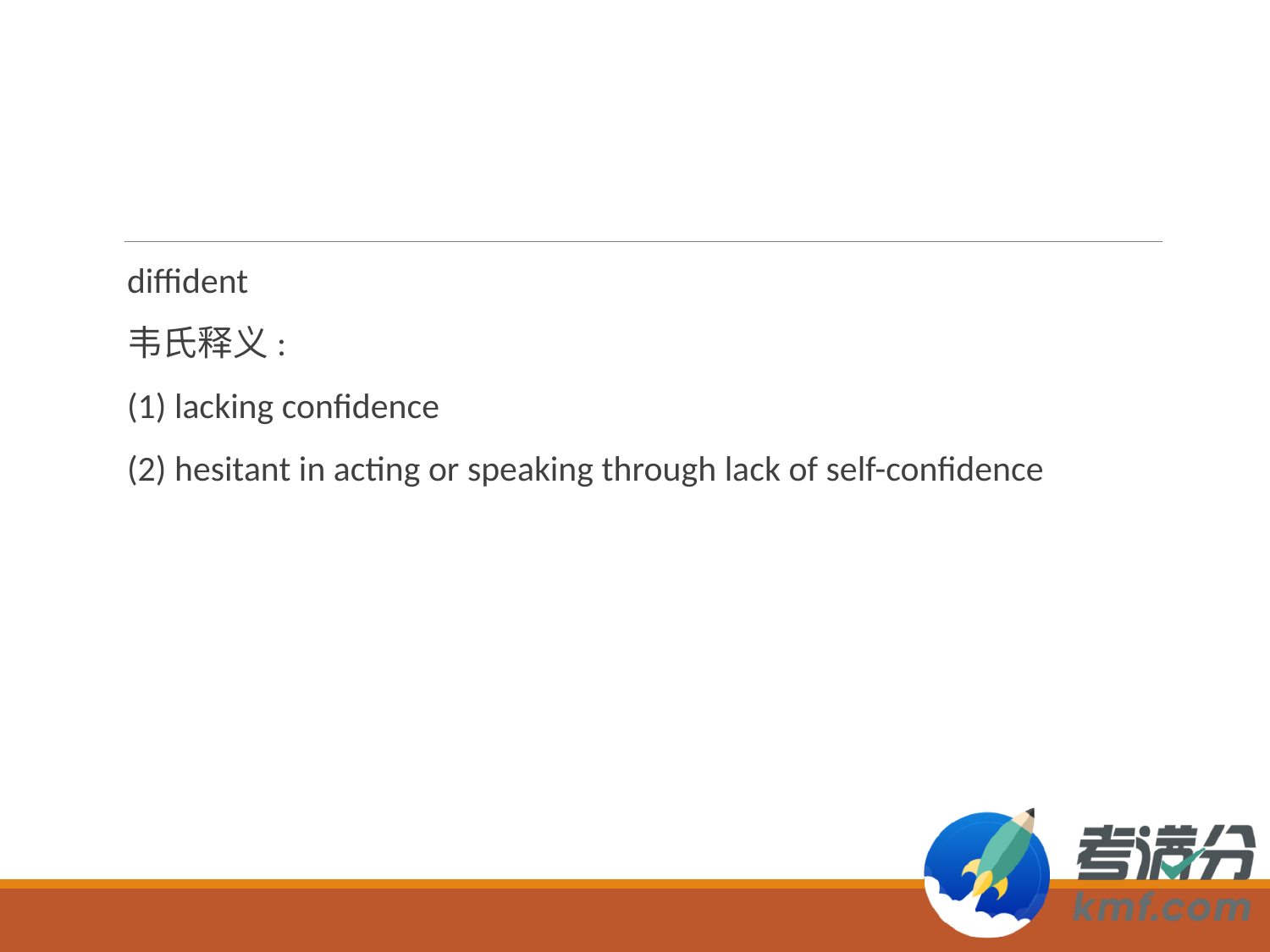

#
diffident
韦氏释义:
(1) lacking confidence
(2) hesitant in acting or speaking through lack of self-confidence